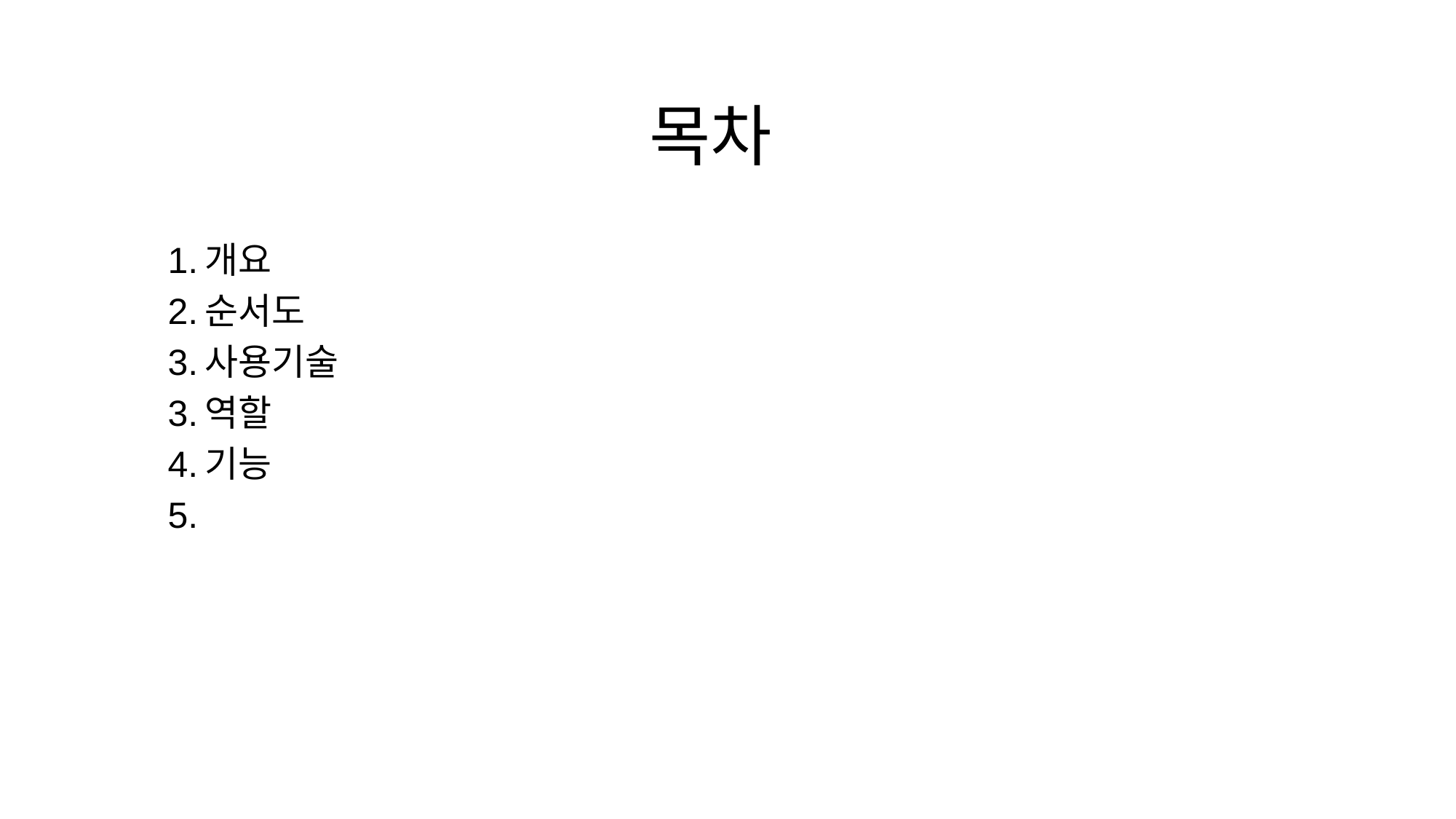

# 목차

1.개요
2.순서도
3.사용기술
3.역할
4.기능
5.